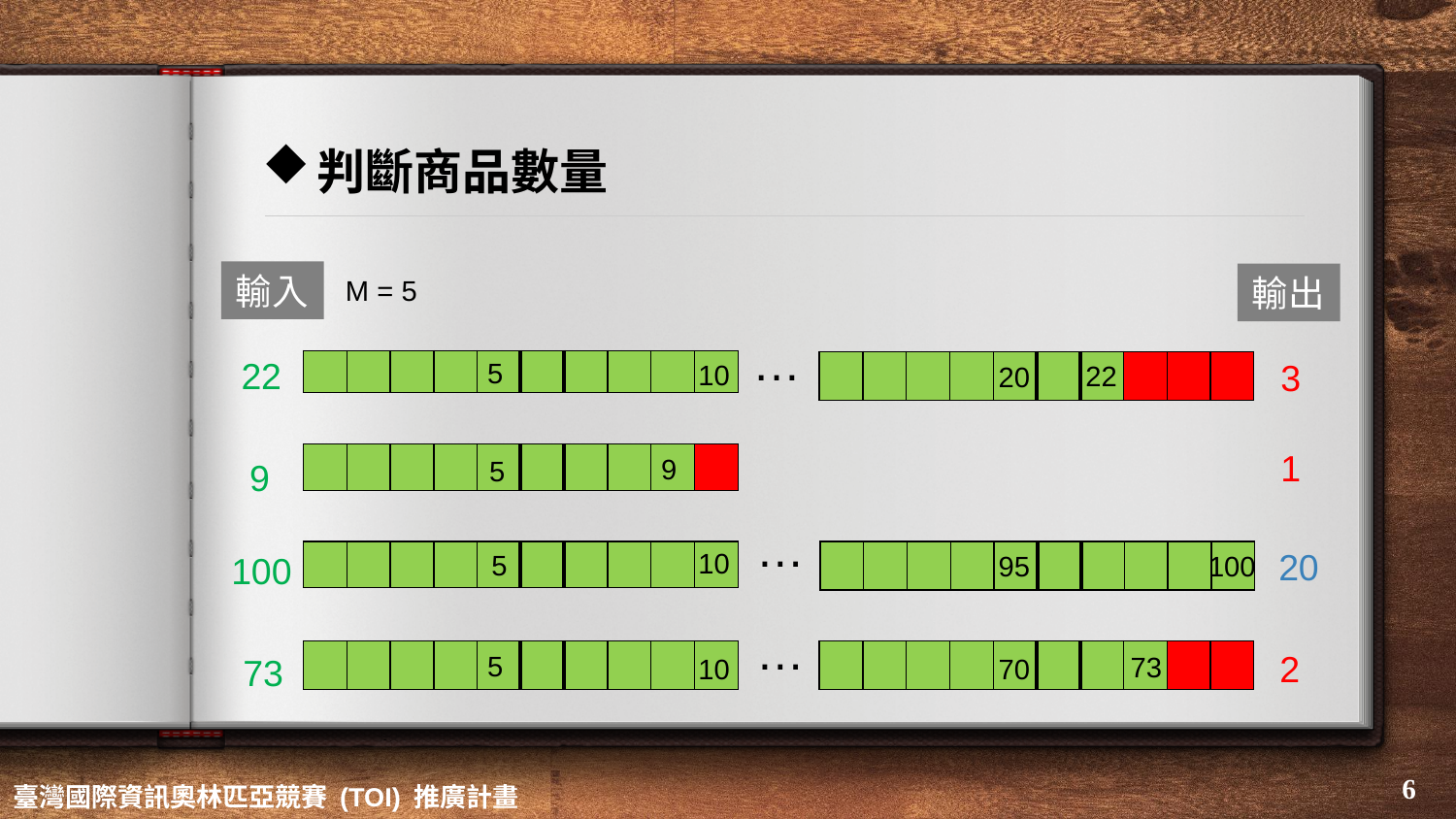

# 判斷商品數量
輸入
輸出
M = 5
…
22
5
3
10
|  |  |  |  |  |  |  |  |  |  |
| --- | --- | --- | --- | --- | --- | --- | --- | --- | --- |
22
|  |  |  |  |  |  |  |  |  |  |
| --- | --- | --- | --- | --- | --- | --- | --- | --- | --- |
20
1
|  |  |  |  |  |  |  |  |  |  |
| --- | --- | --- | --- | --- | --- | --- | --- | --- | --- |
9
5
9
…
20
10
5
100
|  |  |  |  |  |  |  |  |  |  |
| --- | --- | --- | --- | --- | --- | --- | --- | --- | --- |
|  |  |  |  |  |  |  |  |  |  |
| --- | --- | --- | --- | --- | --- | --- | --- | --- | --- |
95
100
…
2
|  |  |  |  |  |  |  |  |  |  |
| --- | --- | --- | --- | --- | --- | --- | --- | --- | --- |
|  |  |  |  |  |  |  |  |  |  |
| --- | --- | --- | --- | --- | --- | --- | --- | --- | --- |
5
73
73
70
10
6